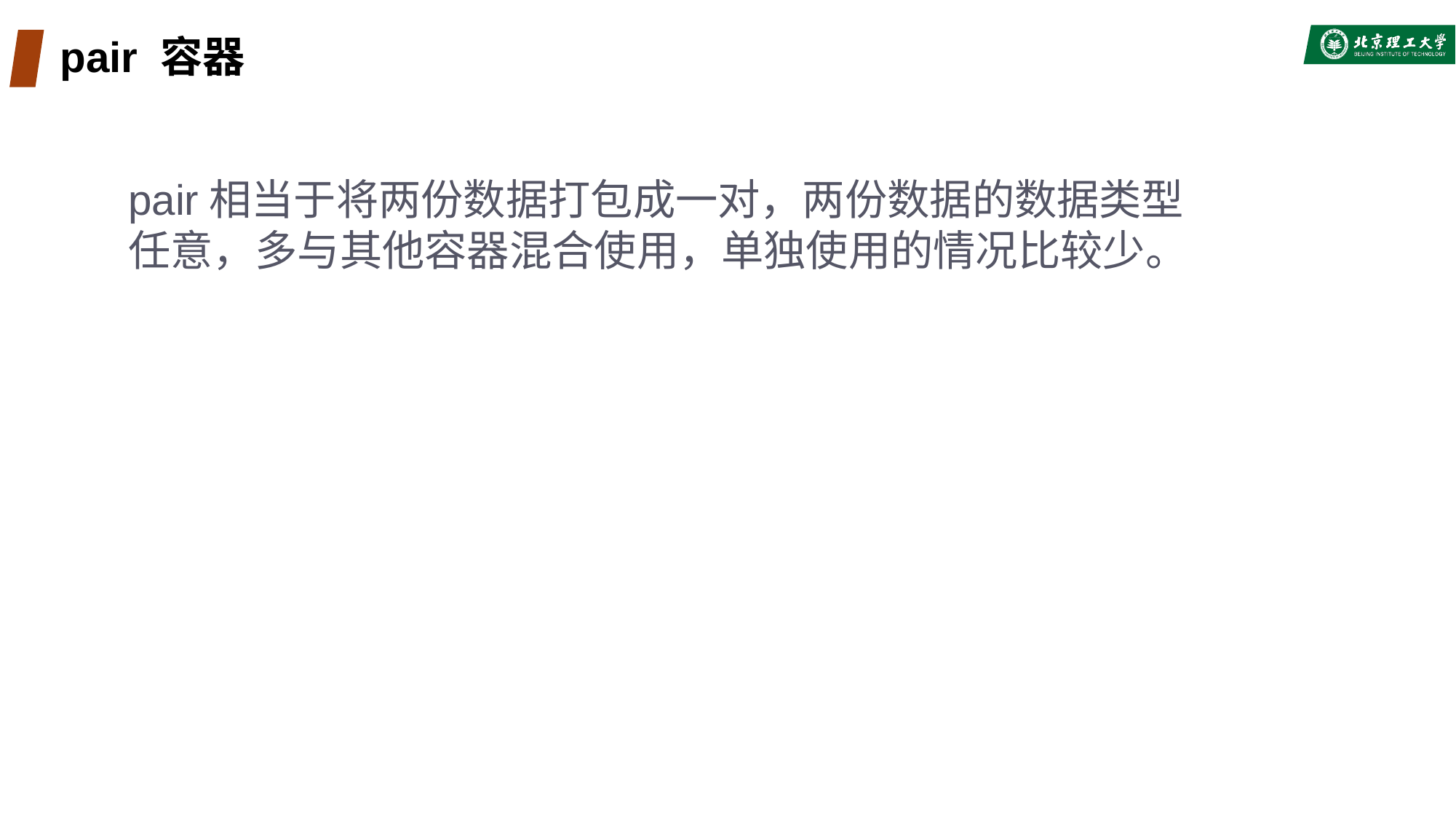

# pair 容器
pair相当于将两份数据打包成一对，两份数据的数据类型任意，多与其他容器混合使用，单独使用的情况比较少。